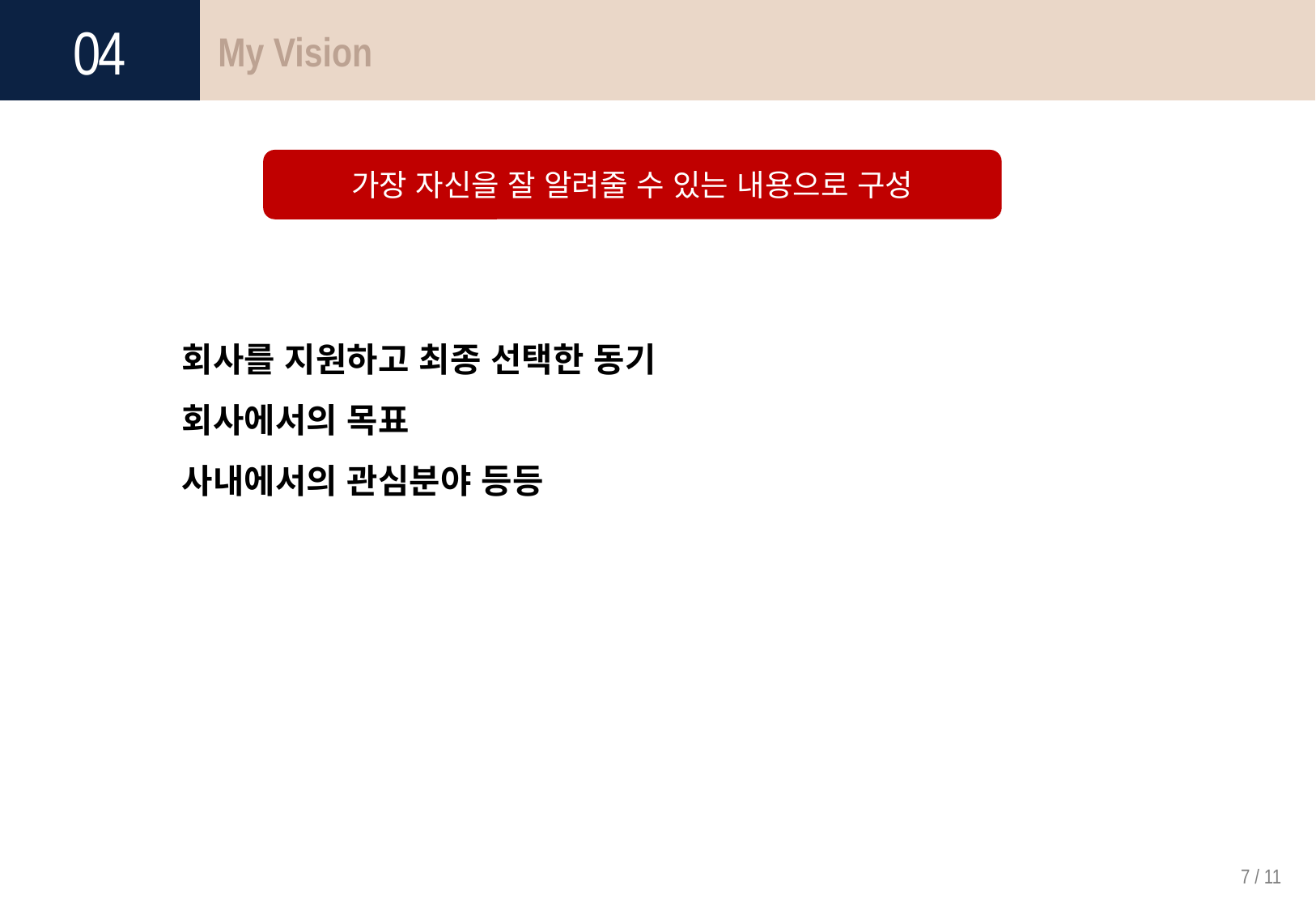

04
My Vision
가장 자신을 잘 알려줄 수 있는 내용으로 구성
회사를 지원하고 최종 선택한 동기
회사에서의 목표
사내에서의 관심분야 등등